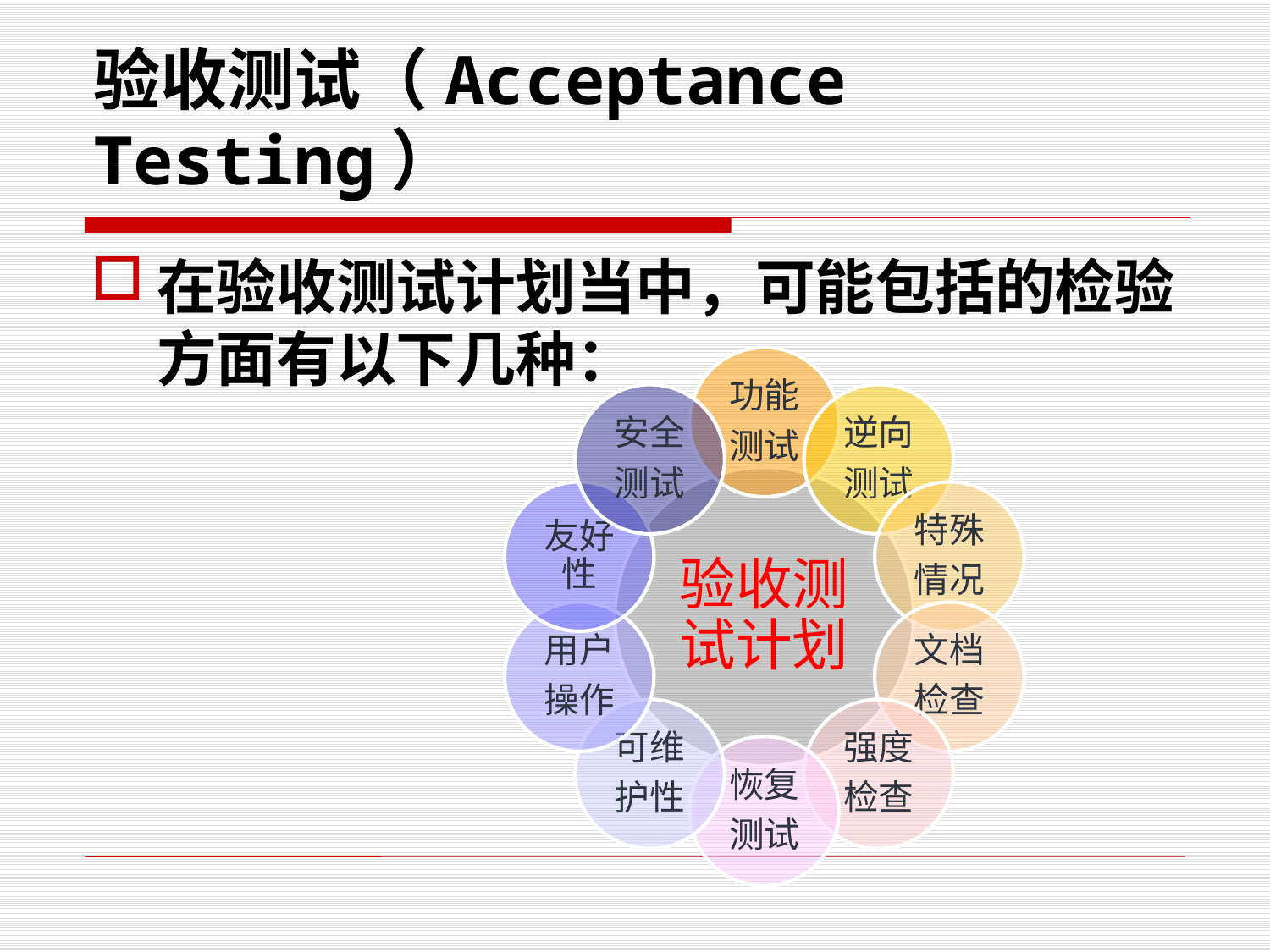

验收测试（Acceptance Testing）
在验收测试计划当中，可能包括的检验方面有以下几种：

软件验收的时间安排通常由开发者和用户共同协商。

验收测试计划
功能
测试
逆向
测试
特殊
情况
文档
检查
强度
检查
恢复
测试
可维
护性
用户
操作
友好性
安全
测试